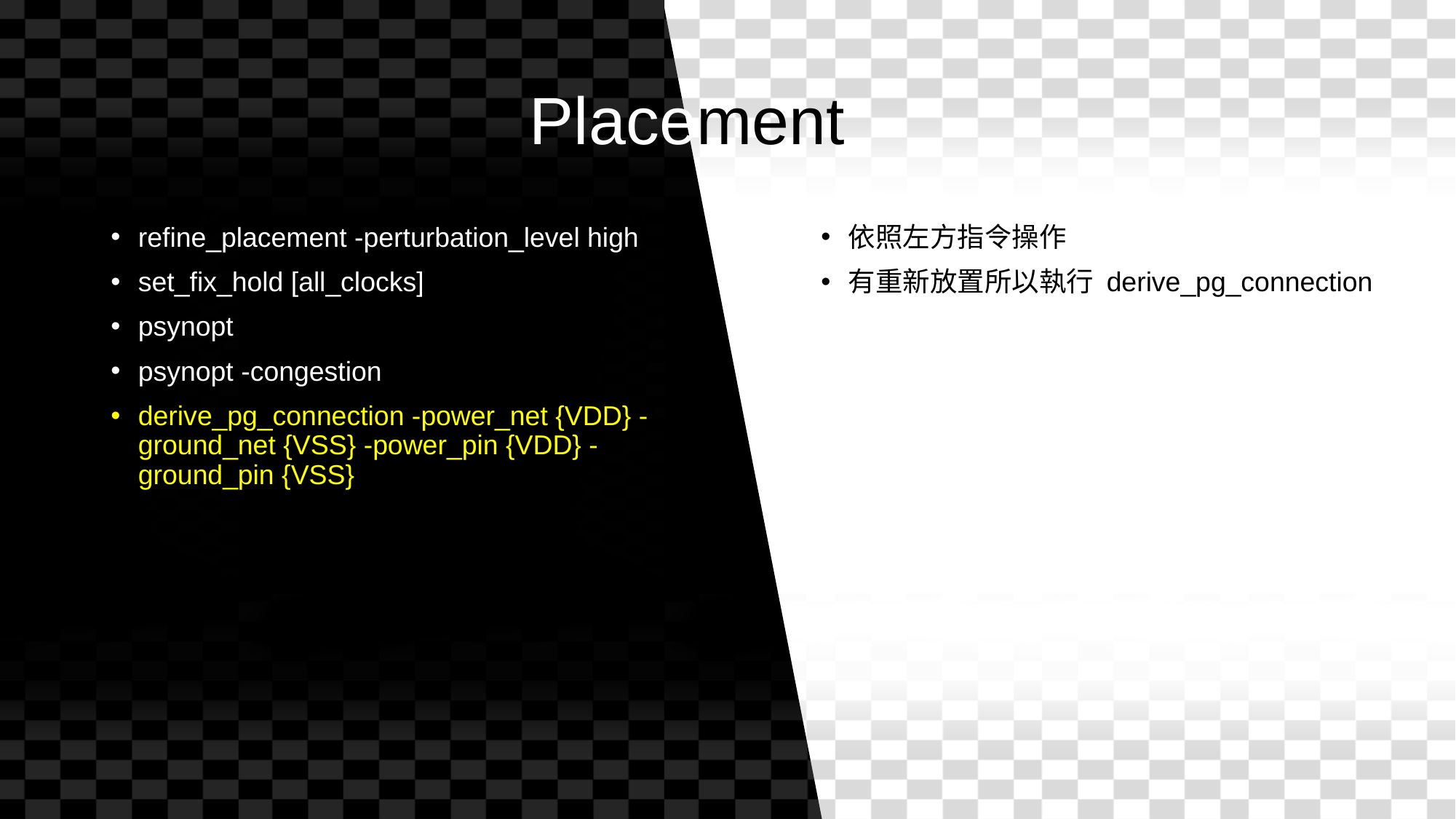

# Placement
refine_placement -perturbation_level high
set_fix_hold [all_clocks]
psynopt
psynopt -congestion
derive_pg_connection -power_net {VDD} -ground_net {VSS} -power_pin {VDD} -ground_pin {VSS}
依照左方指令操作
有重新放置所以執行 derive_pg_connection